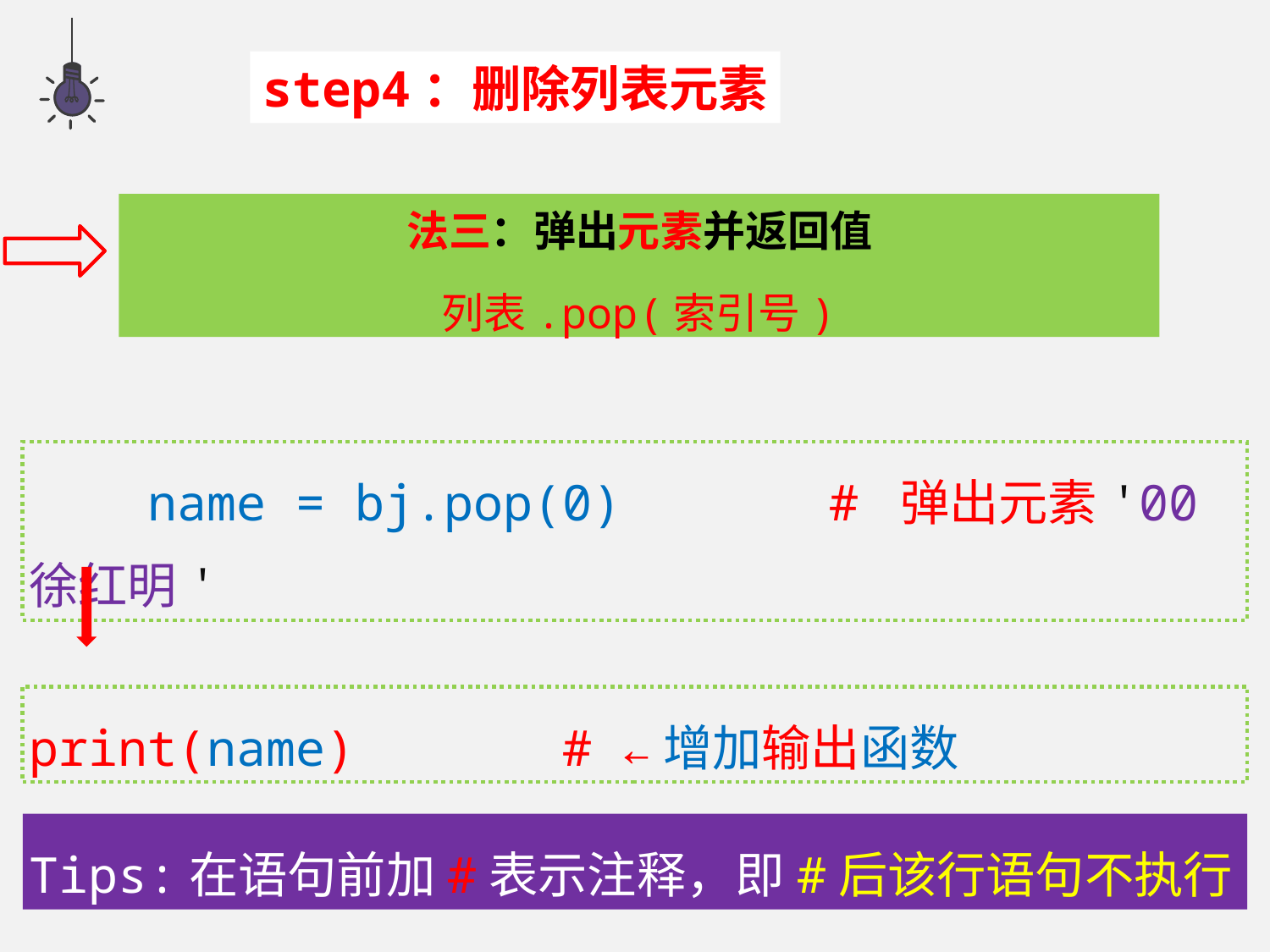

step4：删除列表元素
法三：弹出元素并返回值
列表.pop(索引号)

    name = bj.pop(0)       # 弹出元素'00徐红明'

print(name)       # ←增加输出函数
Tips:在语句前加#表示注释，即#后该行语句不执行